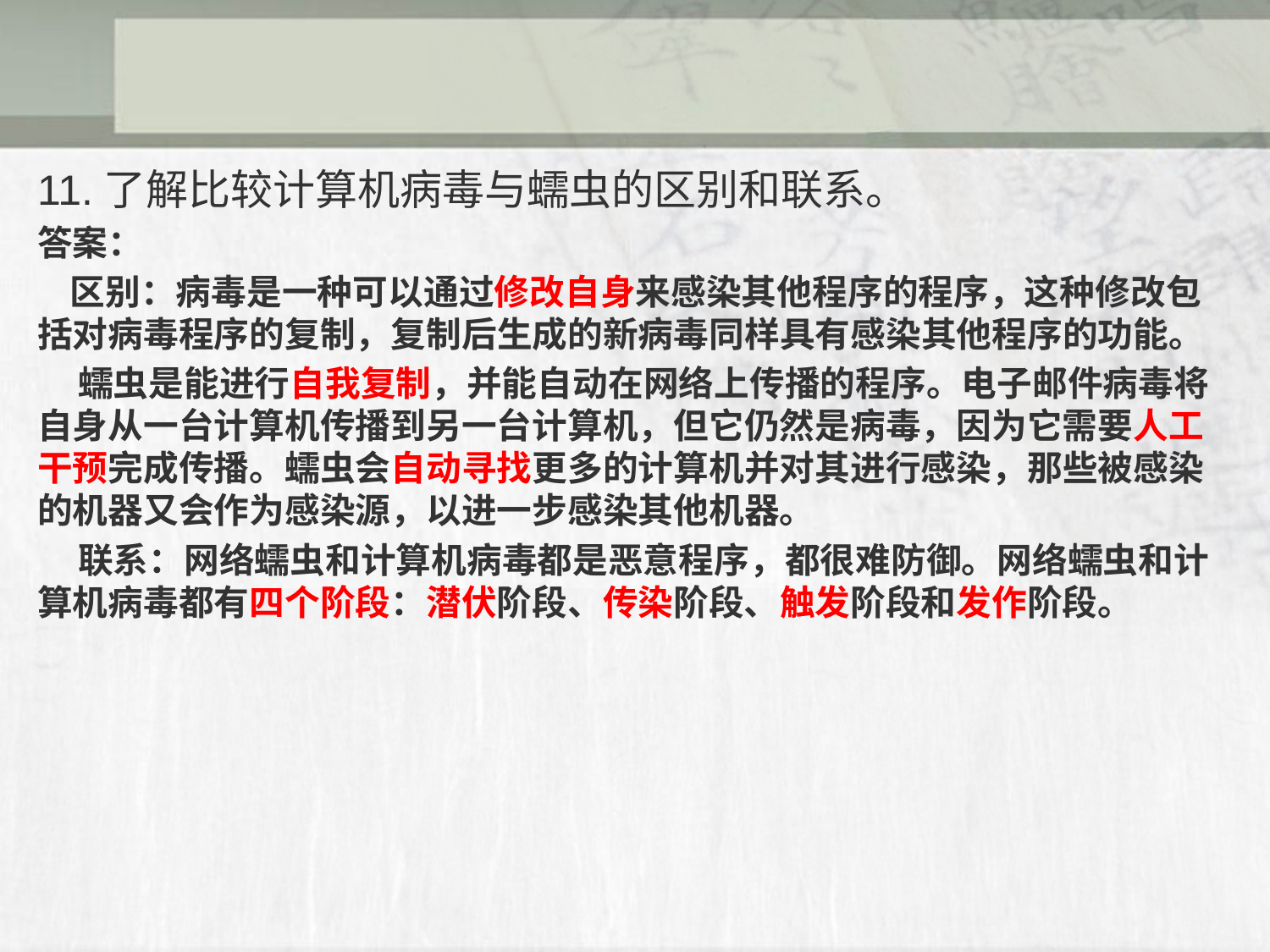

#
11.了解比较计算机病毒与蠕虫的区别和联系。
答案：
   区别：病毒是一种可以通过修改自身来感染其他程序的程序，这种修改包括对病毒程序的复制，复制后生成的新病毒同样具有感染其他程序的功能。
    蠕虫是能进行自我复制，并能自动在网络上传播的程序。电子邮件病毒将自身从一台计算机传播到另一台计算机，但它仍然是病毒，因为它需要人工干预完成传播。蠕虫会自动寻找更多的计算机并对其进行感染，那些被感染的机器又会作为感染源，以进一步感染其他机器。
    联系：网络蠕虫和计算机病毒都是恶意程序，都很难防御。网络蠕虫和计算机病毒都有四个阶段：潜伏阶段、传染阶段、触发阶段和发作阶段。